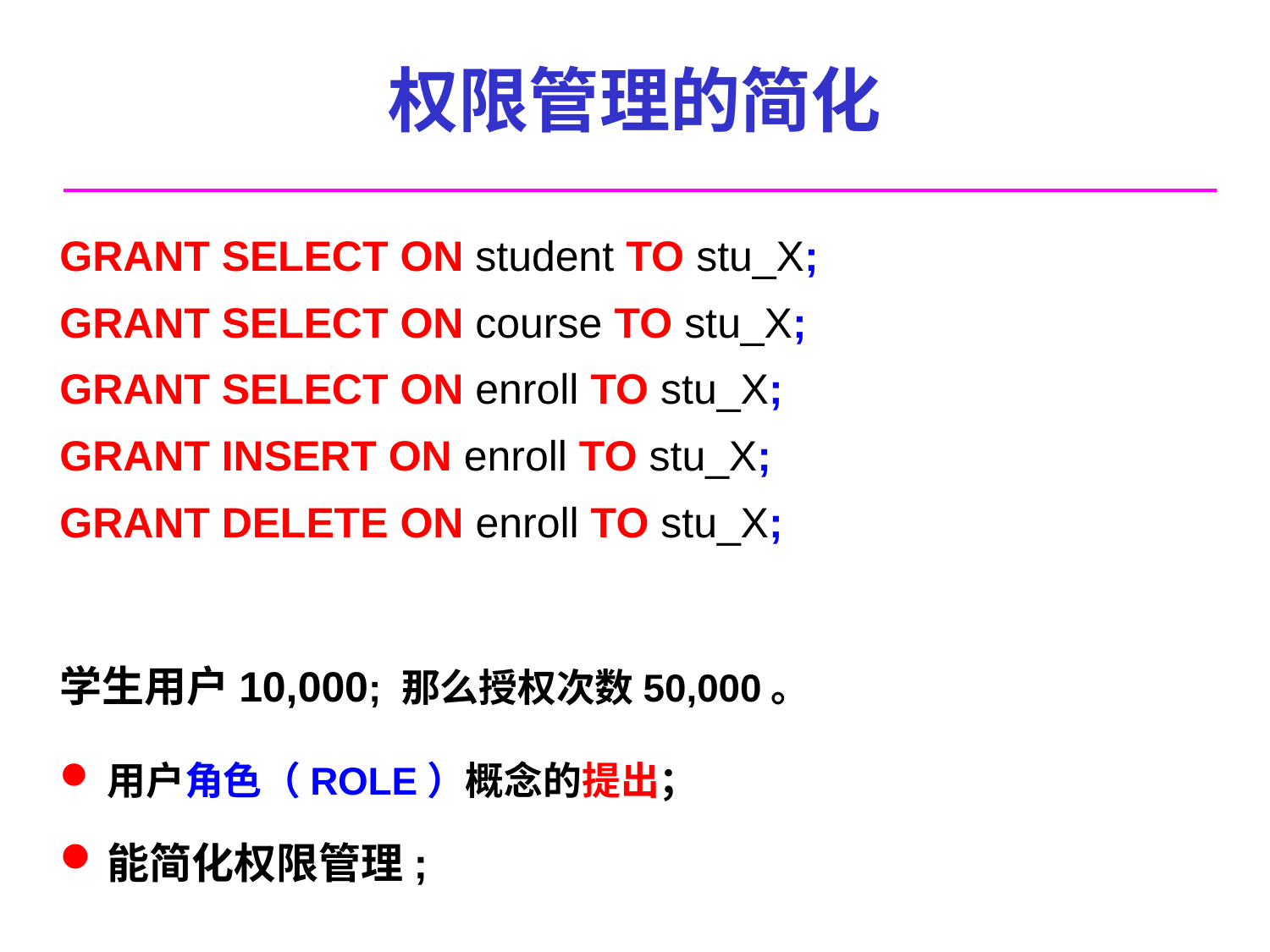

权限管理的简化
GRANT SELECT ON student TO stu_X;
GRANT SELECT ON course TO stu_X;
GRANT SELECT ON enroll TO stu_X;
GRANT INSERT ON enroll TO stu_X;
GRANT DELETE ON enroll TO stu_X;

学生用户10,000; 那么授权次数50,000。
用户角色（ROLE）概念的提出；
能简化权限管理;